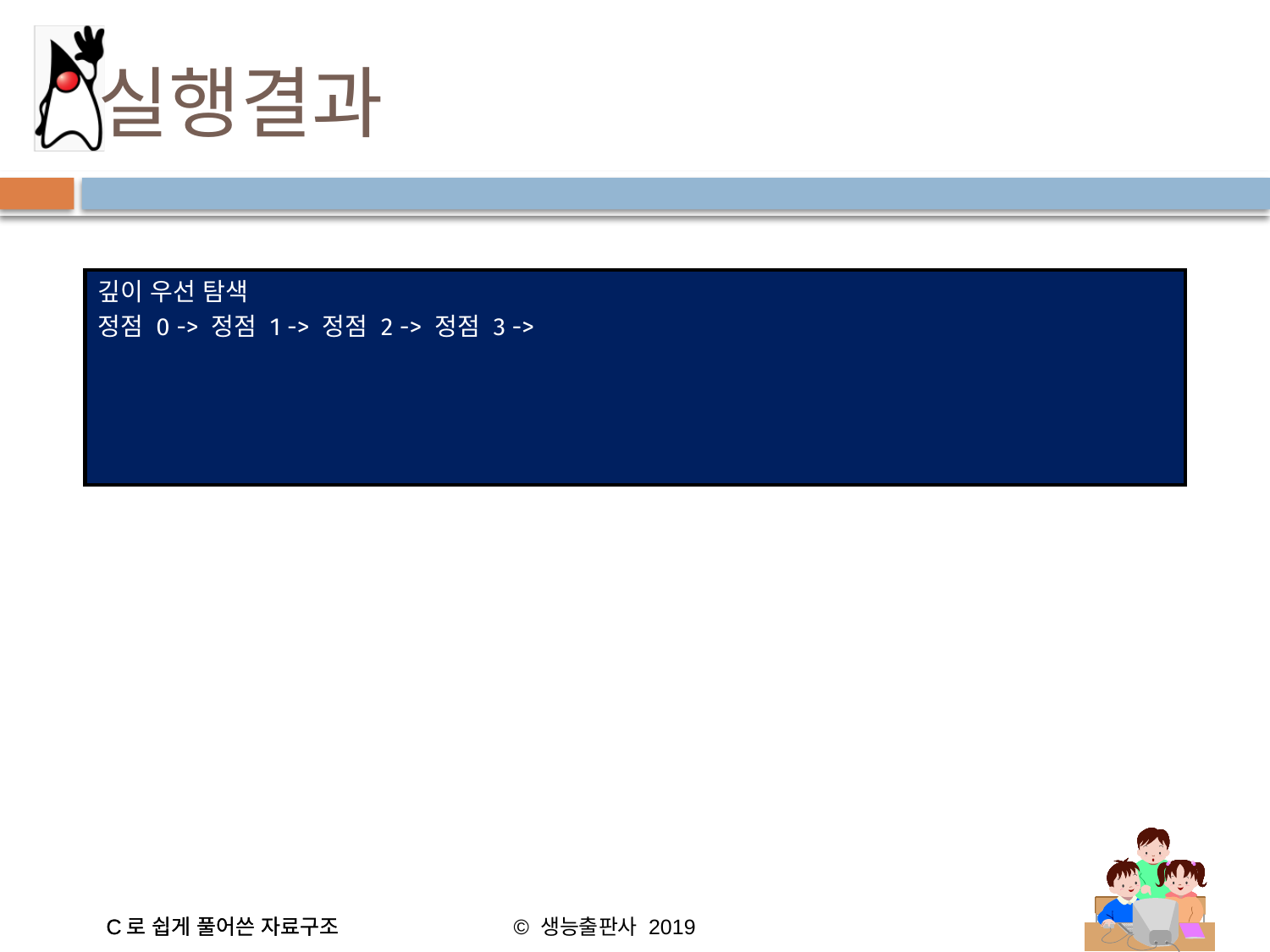

# 실행결과
깊이 우선 탐색
정점 0 -> 정점 1 -> 정점 2 -> 정점 3 ->